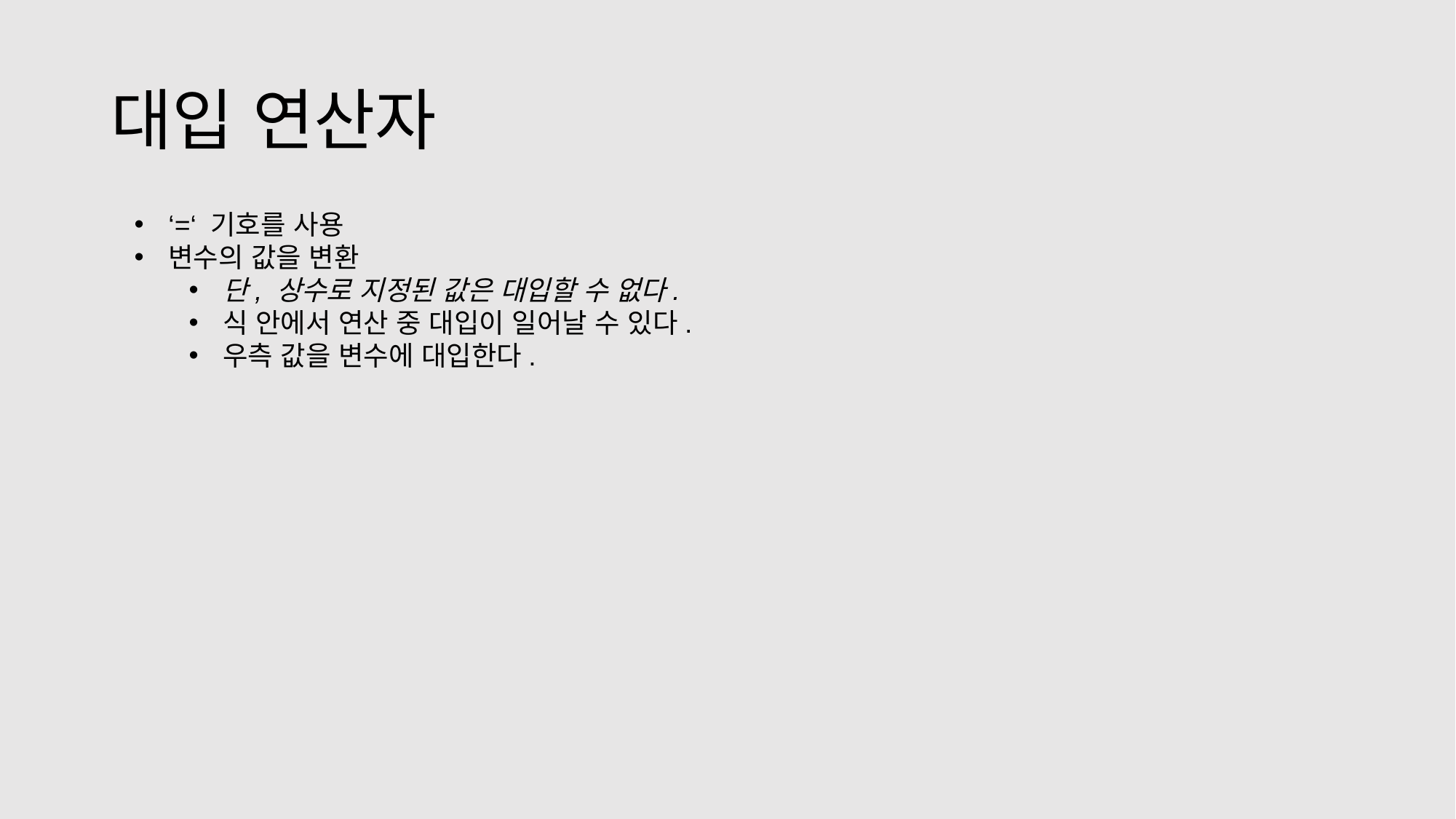

# 대입 연산자
‘=‘ 기호를 사용
변수의 값을 변환
단, 상수로 지정된 값은 대입할 수 없다.
식 안에서 연산 중 대입이 일어날 수 있다.
우측 값을 변수에 대입한다.